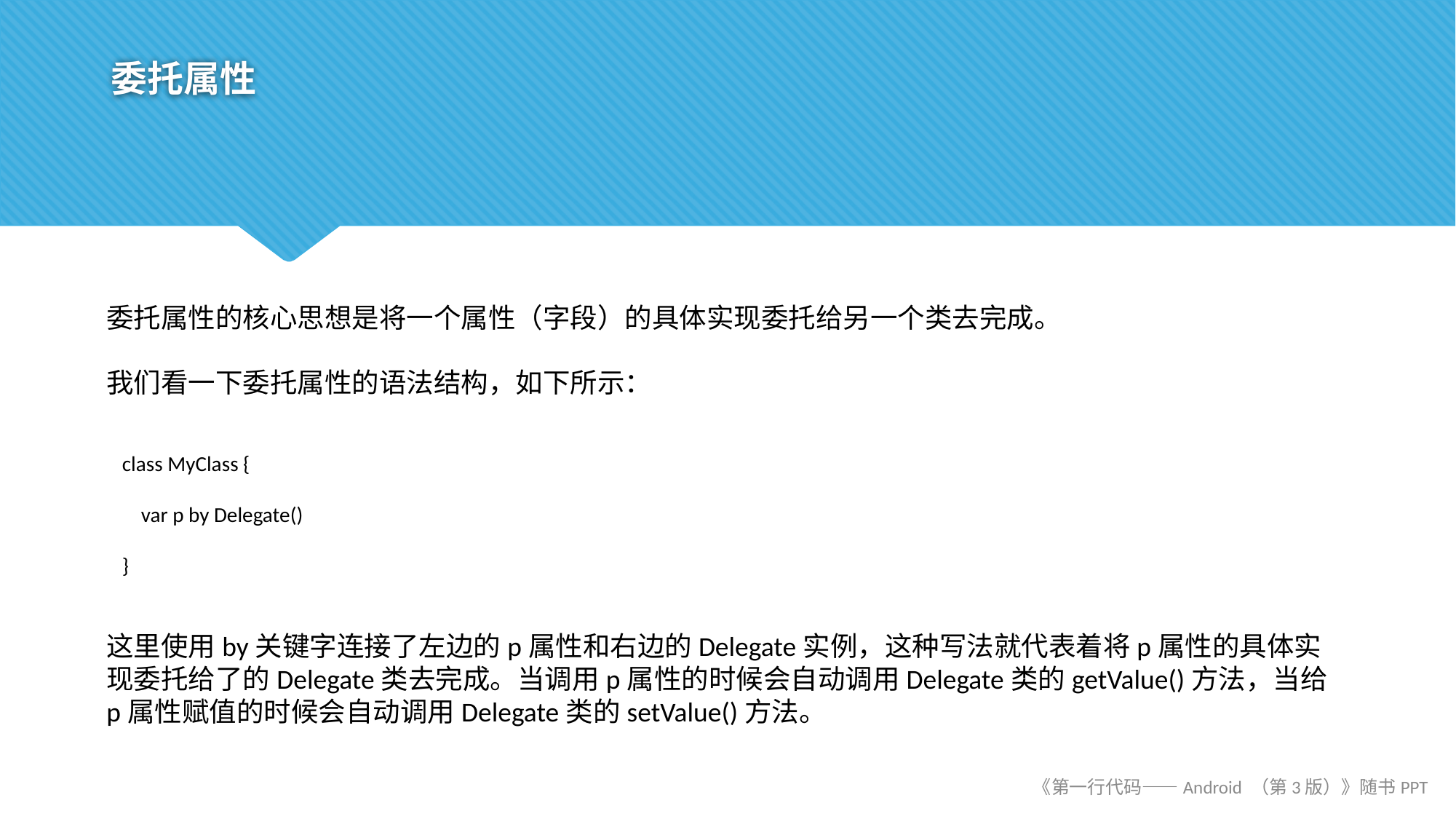

# 委托属性
委托属性的核心思想是将一个属性（字段）的具体实现委托给另一个类去完成。

我们看一下委托属性的语法结构，如下所示：
class MyClass {

    var p by Delegate()

}
这里使用by关键字连接了左边的p属性和右边的Delegate实例，这种写法就代表着将p属性的具体实现委托给了的Delegate类去完成。当调用p属性的时候会自动调用Delegate类的getValue()方法，当给p属性赋值的时候会自动调用Delegate类的setValue()方法。